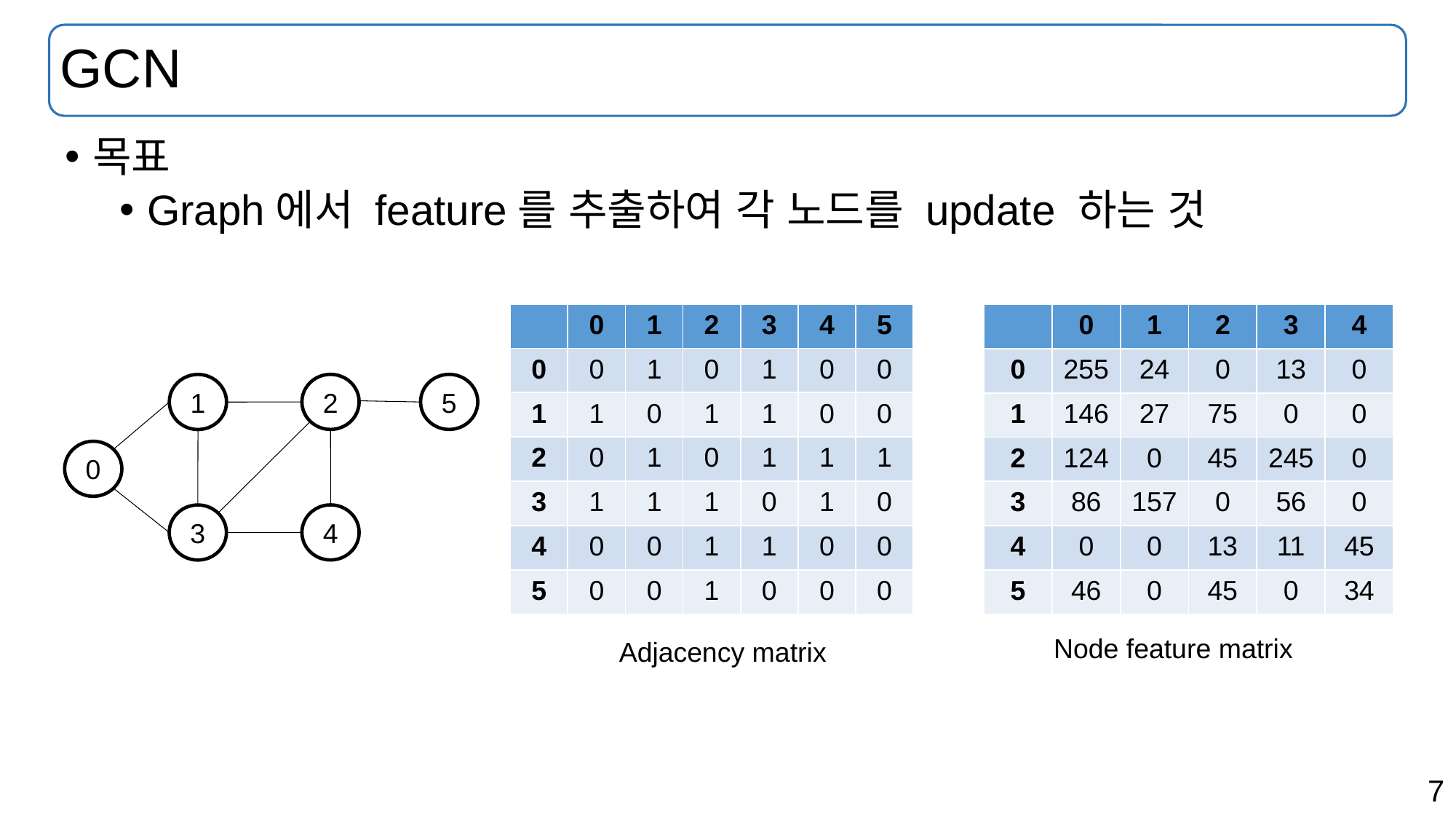

# GCN
목표
Graph에서 feature를 추출하여 각 노드를 update 하는 것

|  | 0 | 1 | 2 | 3 | 4 | 5 |
| --- | --- | --- | --- | --- | --- | --- |
| 0 | 0 | 1 | 0 | 1 | 0 | 0 |
| 1 | 1 | 0 | 1 | 1 | 0 | 0 |
| 2 | 0 | 1 | 0 | 1 | 1 | 1 |
| 3 | 1 | 1 | 1 | 0 | 1 | 0 |
| 4 | 0 | 0 | 1 | 1 | 0 | 0 |
| 5 | 0 | 0 | 1 | 0 | 0 | 0 |
|  | 0 | 1 | 2 | 3 | 4 |
| --- | --- | --- | --- | --- | --- |
| 0 | 255 | 24 | 0 | 13 | 0 |
| 1 | 146 | 27 | 75 | 0 | 0 |
| 2 | 124 | 0 | 45 | 245 | 0 |
| 3 | 86 | 157 | 0 | 56 | 0 |
| 4 | 0 | 0 | 13 | 11 | 45 |
| 5 | 46 | 0 | 45 | 0 | 34 |
2
5
1
0
4
3
Node feature matrix
Adjacency matrix